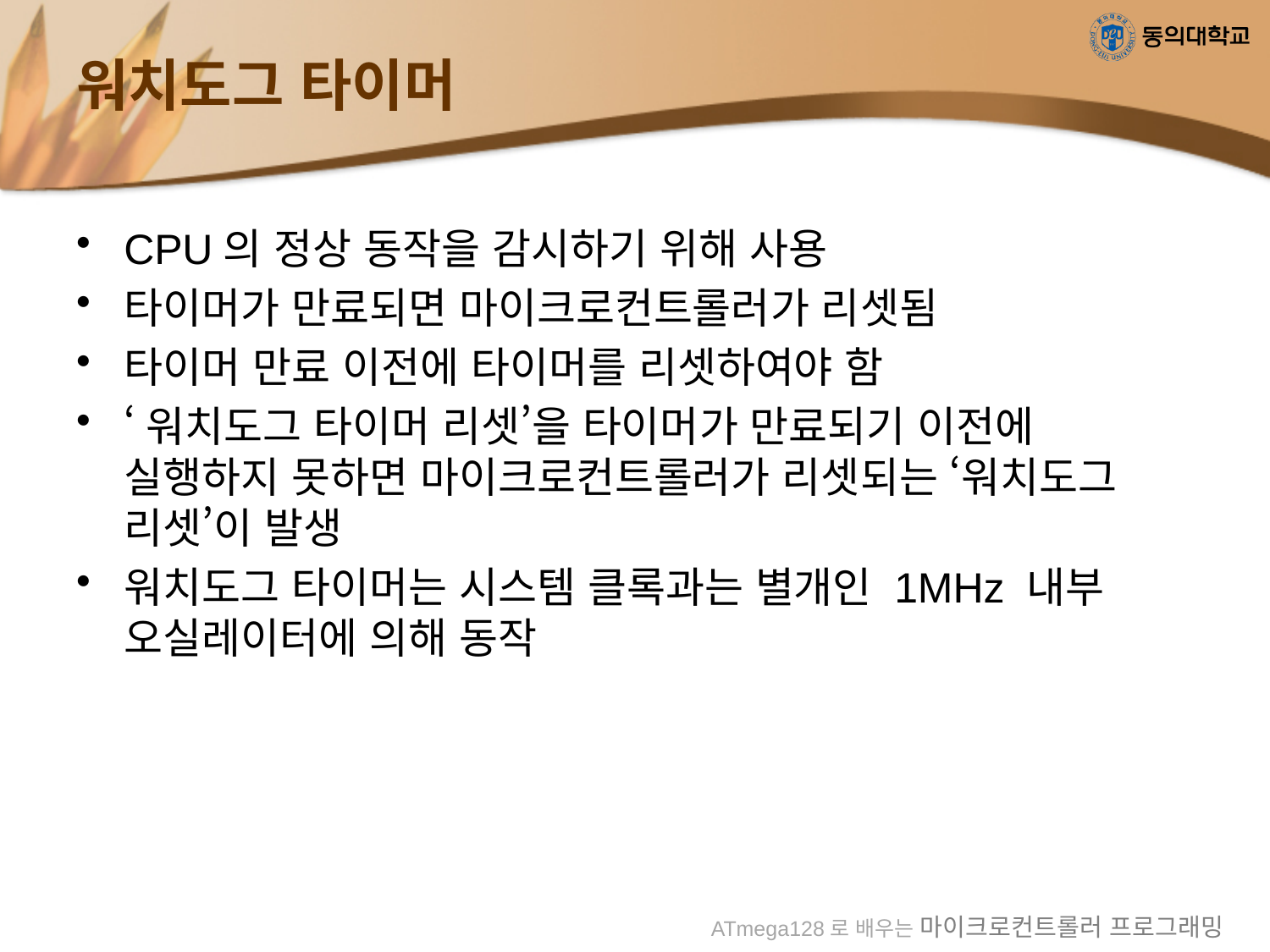

# 워치도그 타이머
CPU의 정상 동작을 감시하기 위해 사용
타이머가 만료되면 마이크로컨트롤러가 리셋됨
타이머 만료 이전에 타이머를 리셋하여야 함
‘워치도그 타이머 리셋’을 타이머가 만료되기 이전에 실행하지 못하면 마이크로컨트롤러가 리셋되는 ‘워치도그 리셋’이 발생
워치도그 타이머는 시스템 클록과는 별개인 1MHz 내부 오실레이터에 의해 동작